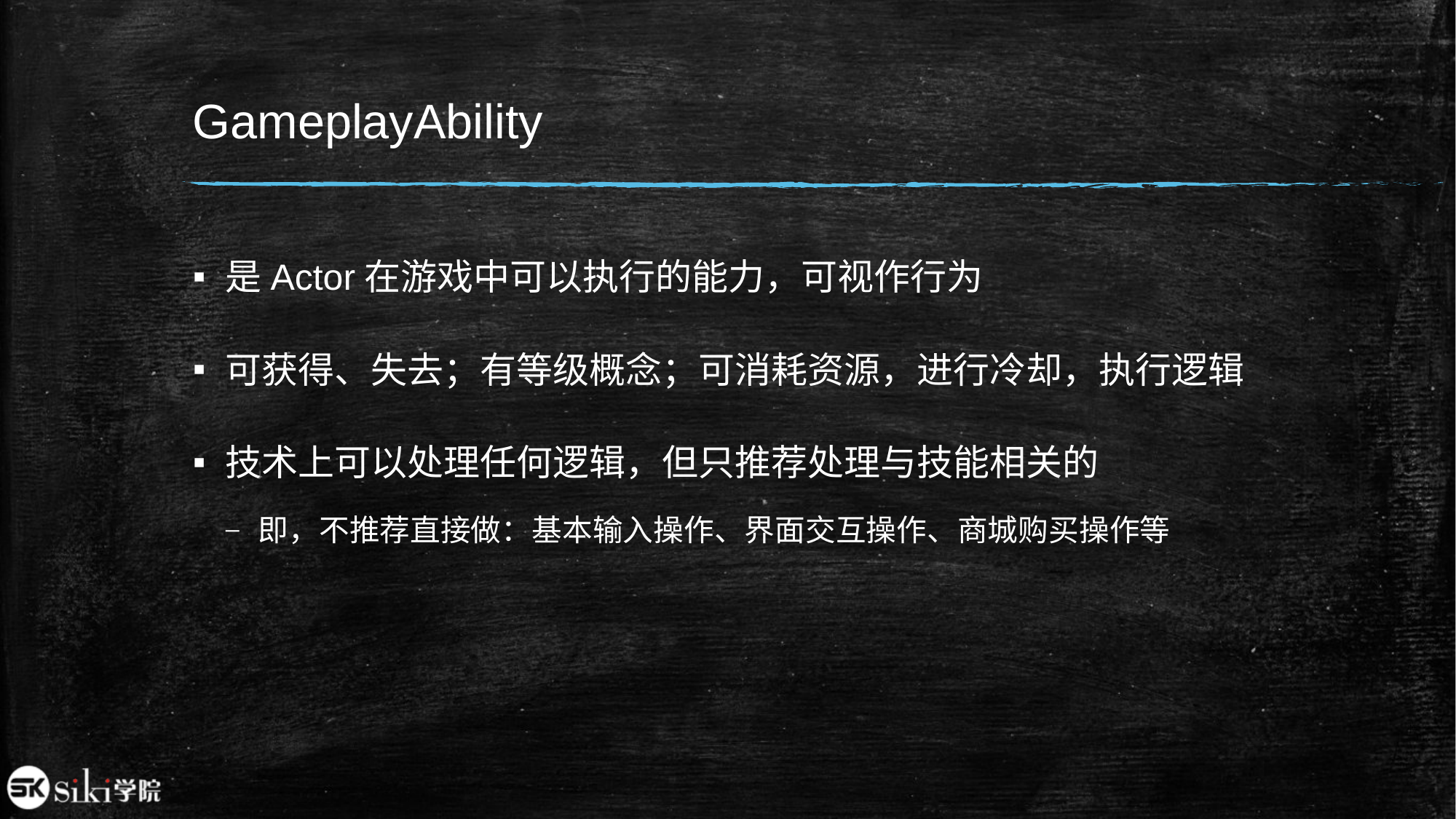

# GameplayAbility
是Actor在游戏中可以执行的能力，可视作行为
可获得、失去；有等级概念；可消耗资源，进行冷却，执行逻辑
技术上可以处理任何逻辑，但只推荐处理与技能相关的
即，不推荐直接做：基本输入操作、界面交互操作、商城购买操作等